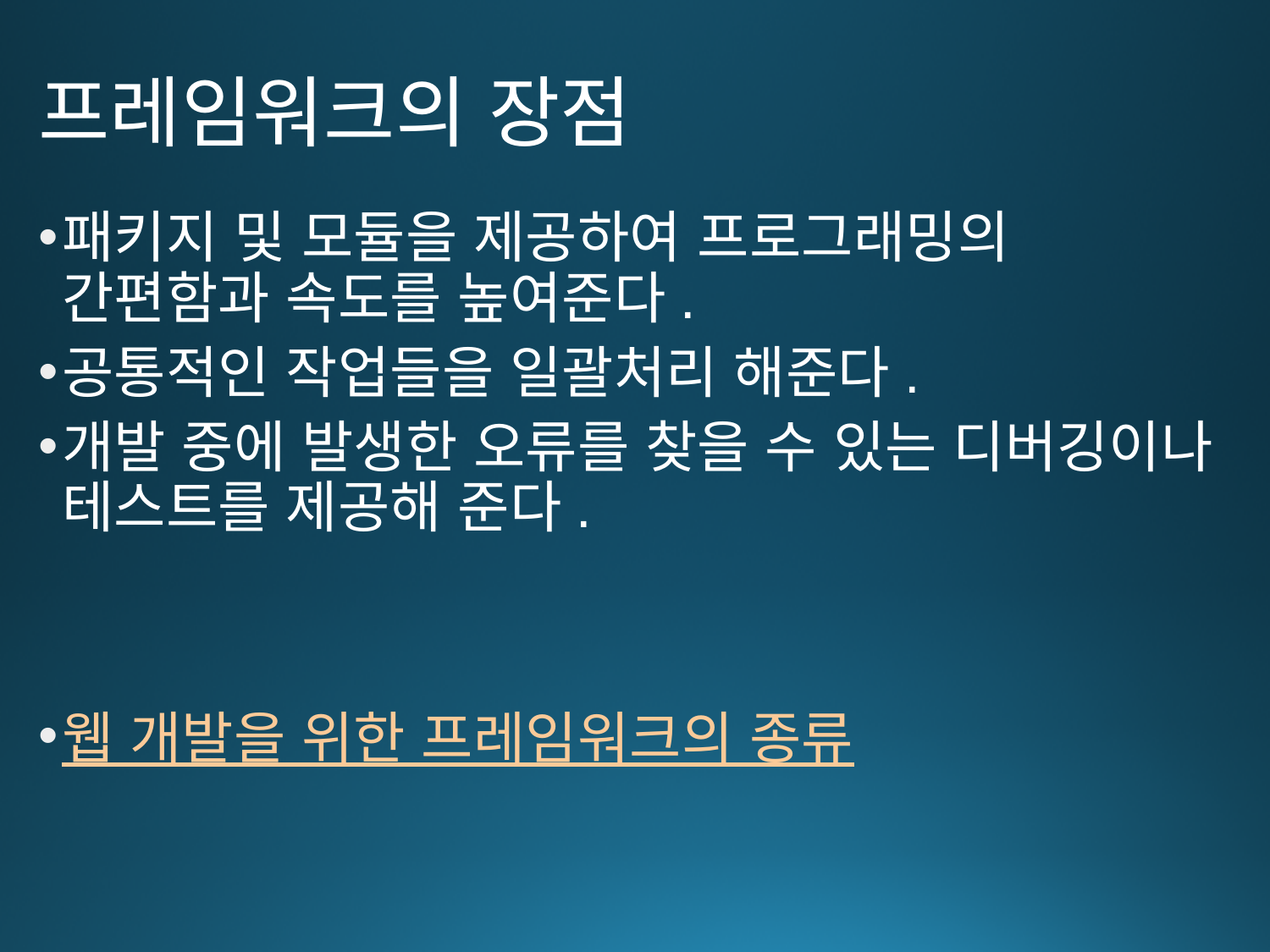

# 프레임워크의 장점
패키지 및 모듈을 제공하여 프로그래밍의 간편함과 속도를 높여준다.
공통적인 작업들을 일괄처리 해준다.
개발 중에 발생한 오류를 찾을 수 있는 디버깅이나 테스트를 제공해 준다.

웹 개발을 위한 프레임워크의 종류